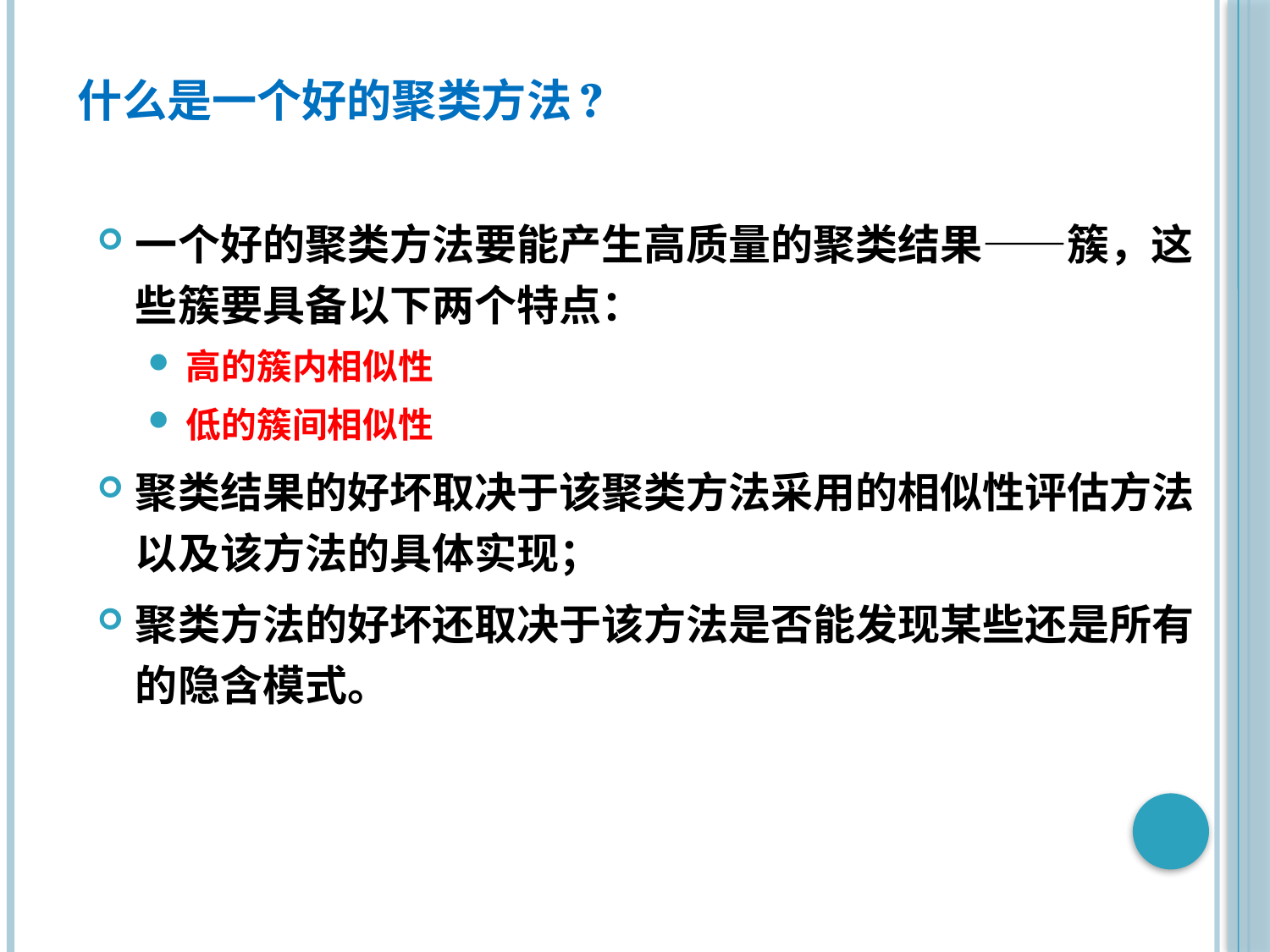

# 什么是一个好的聚类方法?
一个好的聚类方法要能产生高质量的聚类结果——簇，这些簇要具备以下两个特点：
高的簇内相似性
低的簇间相似性
聚类结果的好坏取决于该聚类方法采用的相似性评估方法以及该方法的具体实现；
聚类方法的好坏还取决于该方法是否能发现某些还是所有的隐含模式。